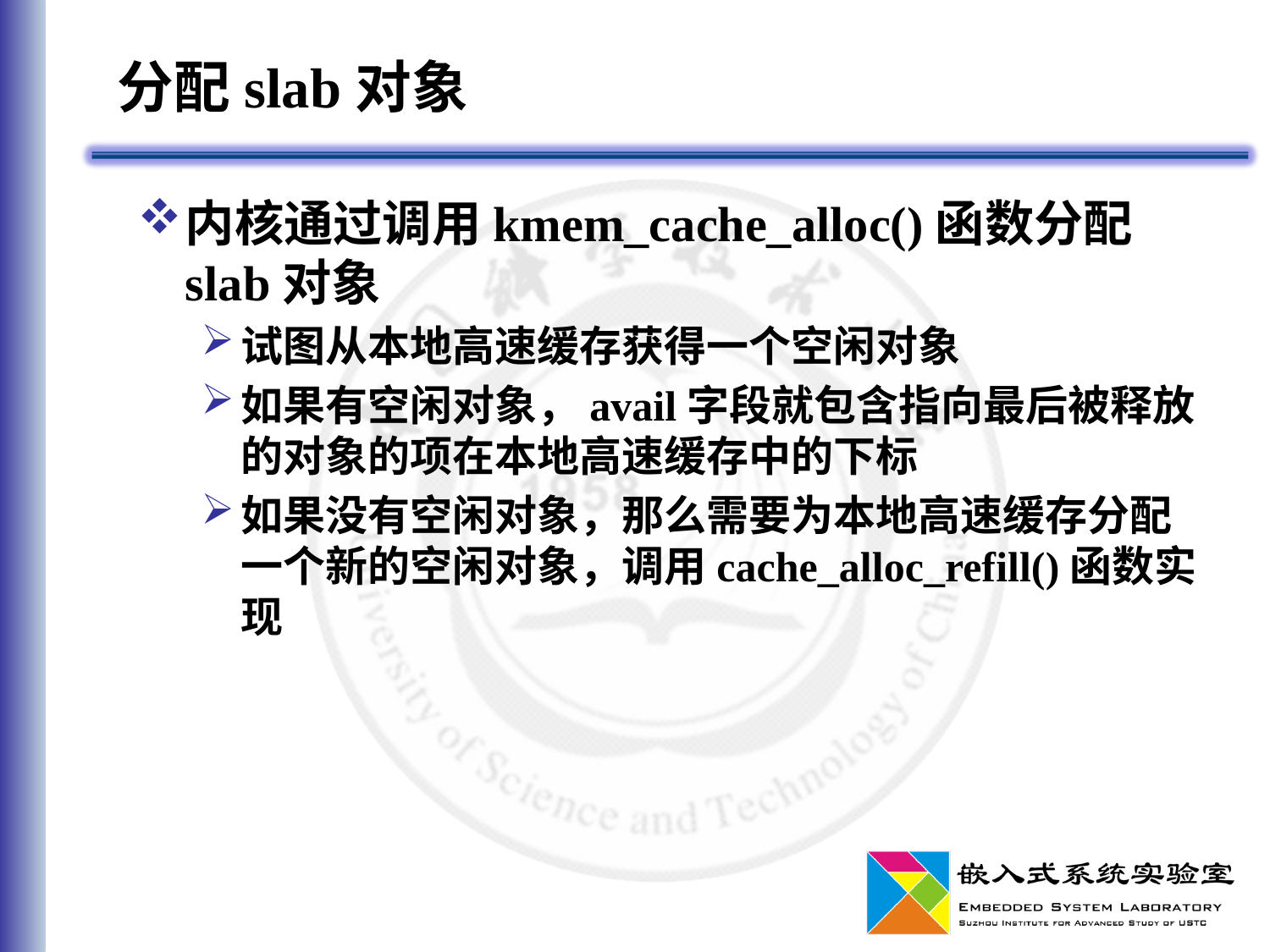

# 分配slab对象
内核通过调用kmem_cache_alloc()函数分配slab对象
试图从本地高速缓存获得一个空闲对象
如果有空闲对象，avail字段就包含指向最后被释放的对象的项在本地高速缓存中的下标
如果没有空闲对象，那么需要为本地高速缓存分配一个新的空闲对象，调用cache_alloc_refill()函数实现